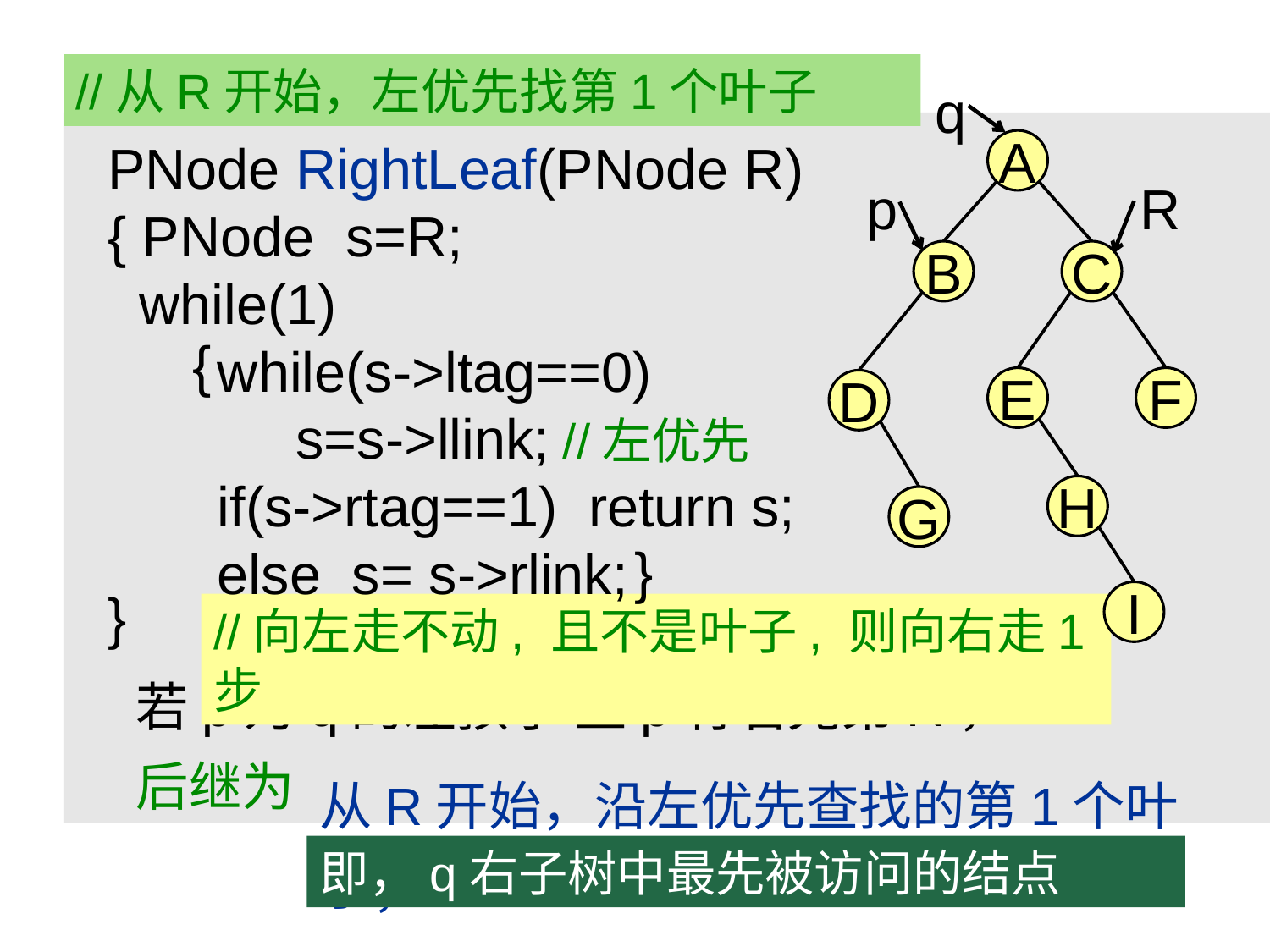

//从R开始，左优先找第1个叶子
q

    若p为q的左孩子 且p有右兄弟R，
    后继为
PNode RightLeaf(PNode R)
{ PNode  s=R;
  while(1)
       while(s->ltag==0)
            s=s->llink;
       if(s->rtag==1)  return s;
       else  s= s->rlink;
}
A

p
R
B
C
{
E
F
D
//左优先
H
G
}
I
//向左走不动, 且不是叶子, 则向右走1步
从R开始，沿左优先查找的第1个叶子；
即，q右子树中最先被访问的结点